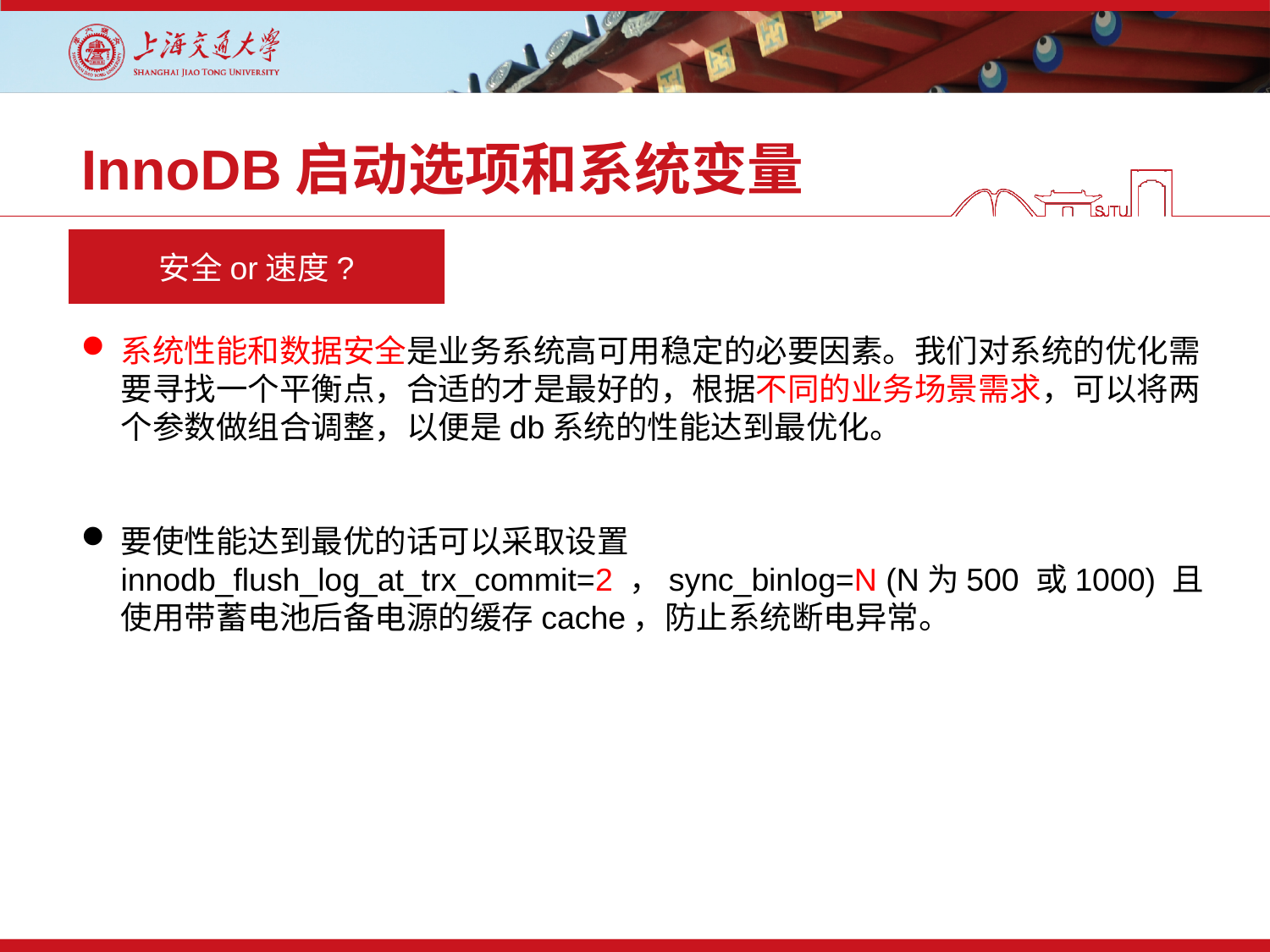

# InnoDB启动选项和系统变量
安全or速度?
系统性能和数据安全是业务系统高可用稳定的必要因素。我们对系统的优化需要寻找一个平衡点，合适的才是最好的，根据不同的业务场景需求，可以将两个参数做组合调整，以便是db系统的性能达到最优化。

要使性能达到最优的话可以采取设置innodb_flush_log_at_trx_commit=2 ，sync_binlog=N (N为500 或1000) 且使用带蓄电池后备电源的缓存cache，防止系统断电异常。